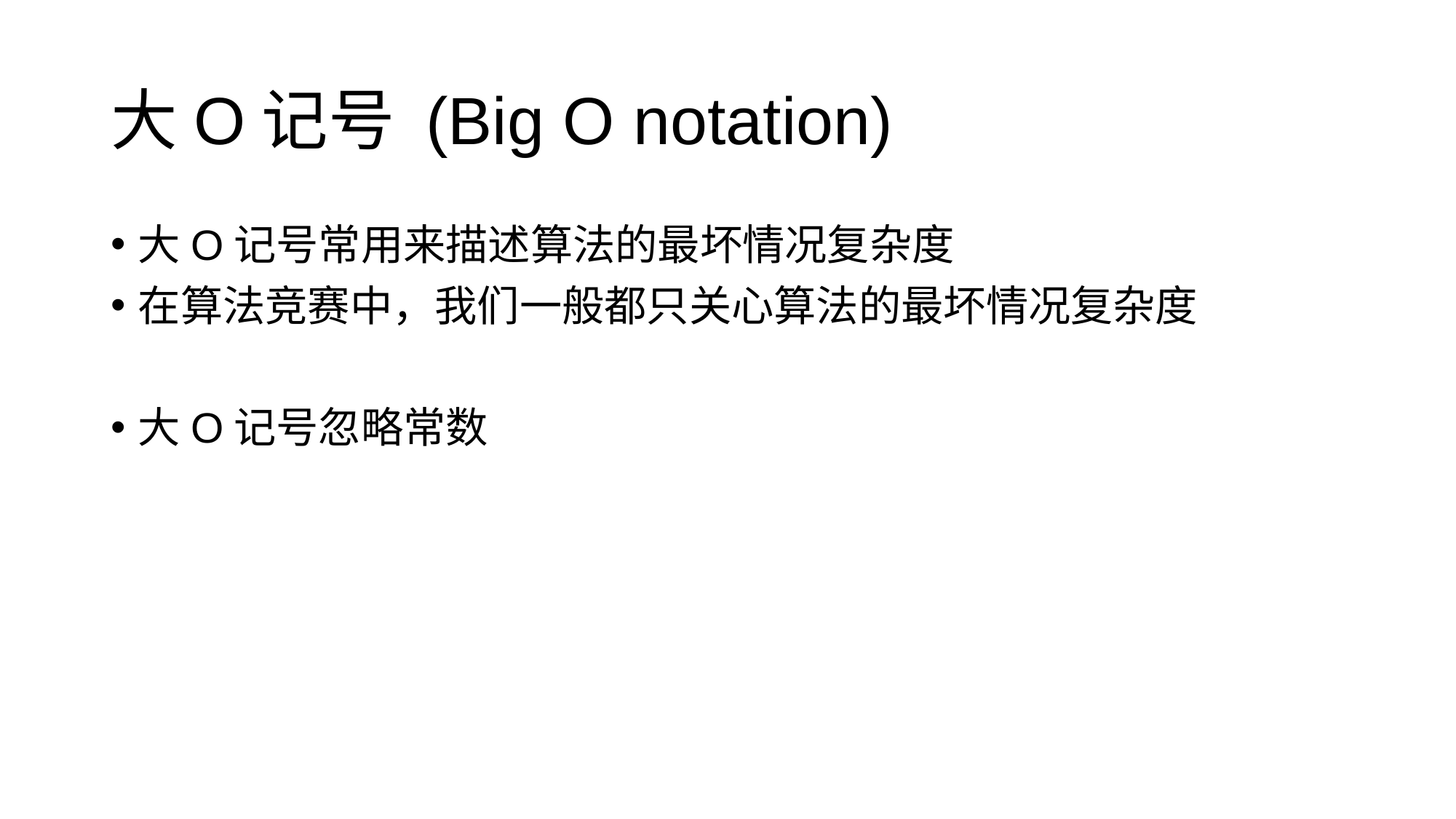

# 大O记号 (Big O notation)
大O记号常用来描述算法的最坏情况复杂度
在算法竞赛中，我们一般都只关心算法的最坏情况复杂度

大O记号忽略常数